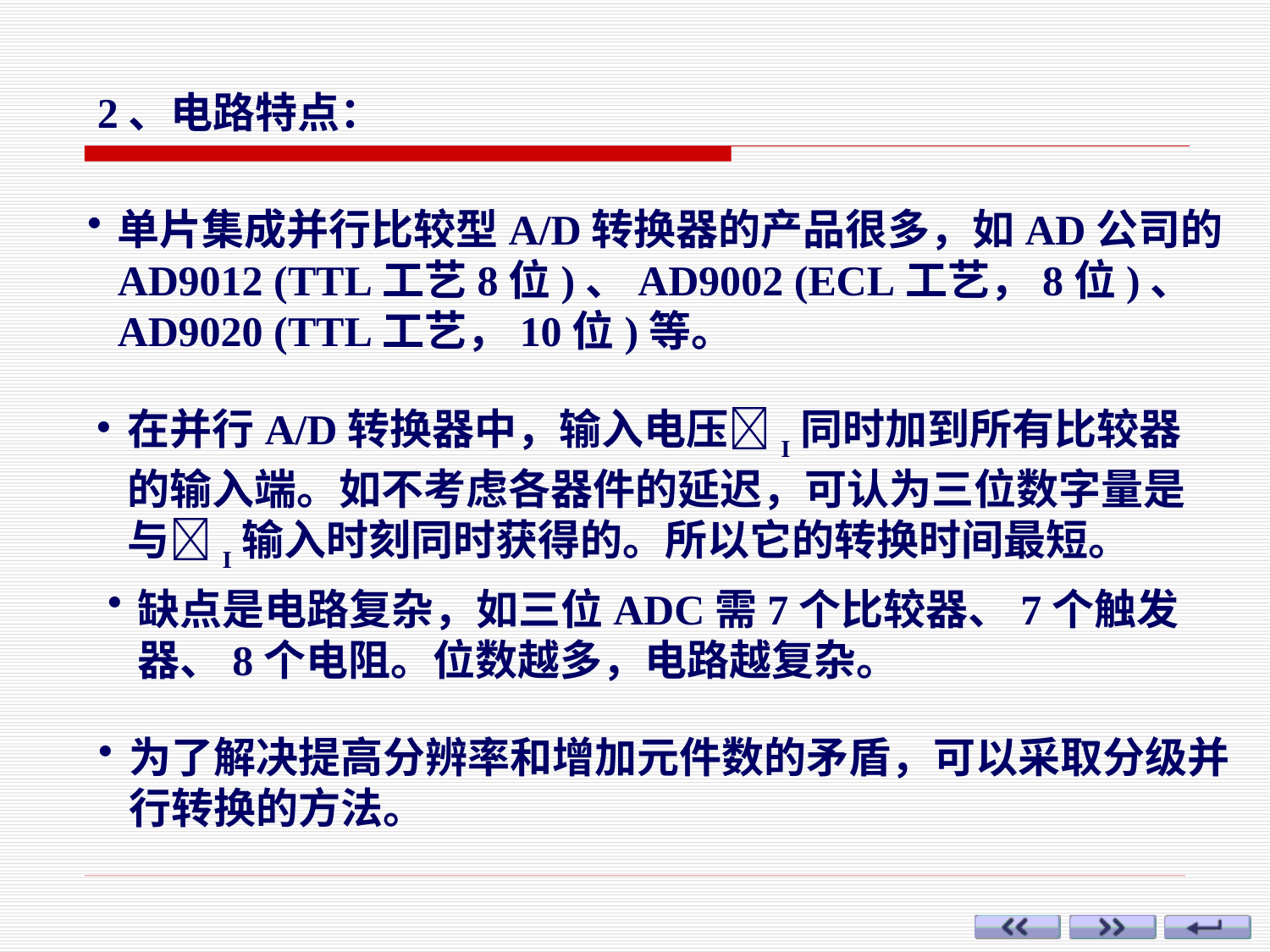

2、电路特点：
单片集成并行比较型A/D转换器的产品很多，如AD公司的AD9012 (TTL工艺8位)、AD9002 (ECL工艺，8位)、AD9020 (TTL工艺，10位)等。
在并行A/D转换器中，输入电压υI同时加到所有比较器的输入端。如不考虑各器件的延迟，可认为三位数字量是与υI输入时刻同时获得的。所以它的转换时间最短。
缺点是电路复杂，如三位ADC需7个比较器、7个触发器、8个电阻。位数越多，电路越复杂。
为了解决提高分辨率和增加元件数的矛盾，可以采取分级并行转换的方法。